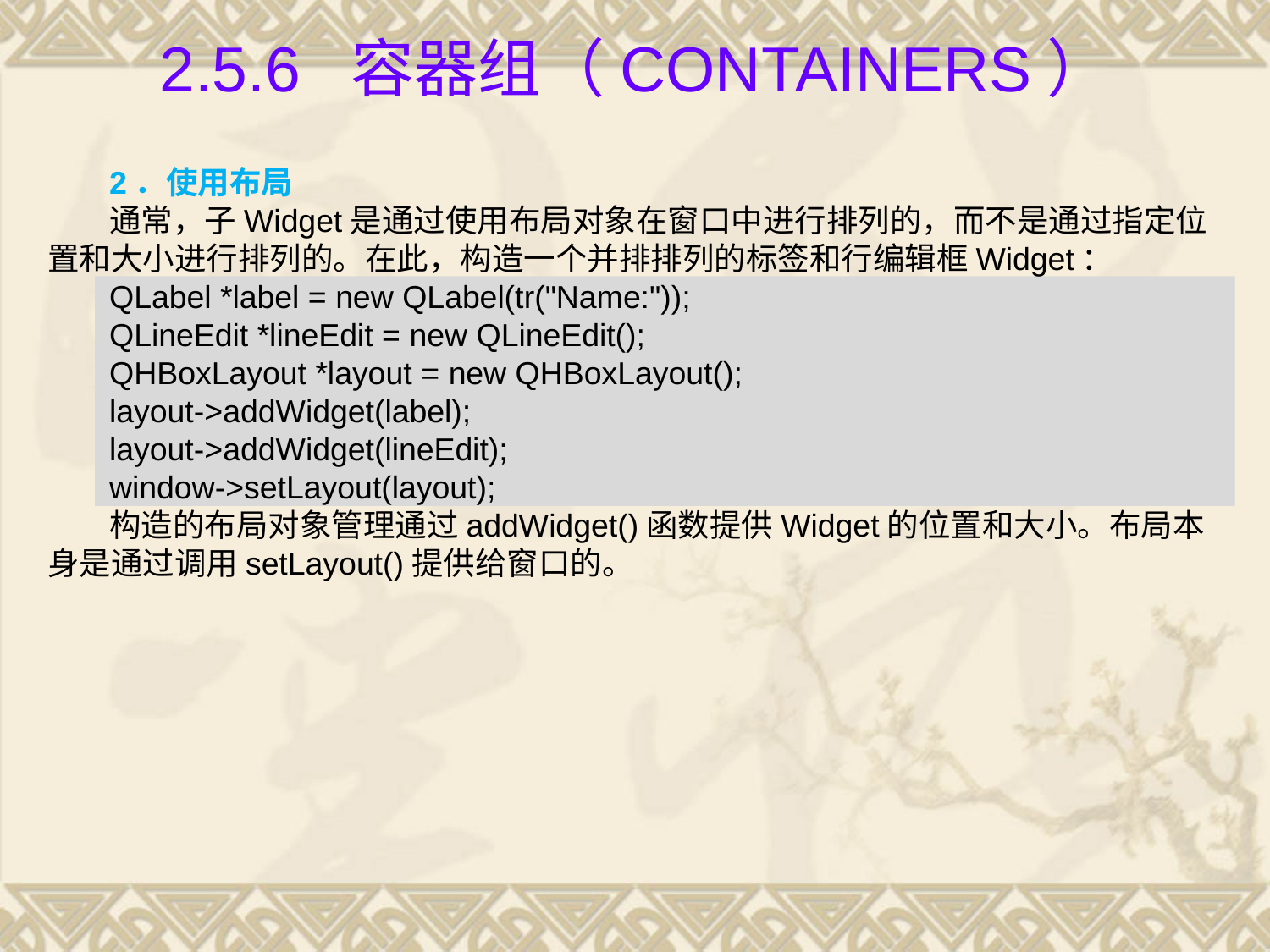

# 2.5.6  容器组（Containers）
2．使用布局
通常，子Widget是通过使用布局对象在窗口中进行排列的，而不是通过指定位置和大小进行排列的。在此，构造一个并排排列的标签和行编辑框Widget：
QLabel *label = new QLabel(tr("Name:"));
QLineEdit *lineEdit = new QLineEdit();
QHBoxLayout *layout = new QHBoxLayout();
layout->addWidget(label);
layout->addWidget(lineEdit);
window->setLayout(layout);
构造的布局对象管理通过addWidget()函数提供Widget的位置和大小。布局本身是通过调用setLayout()提供给窗口的。